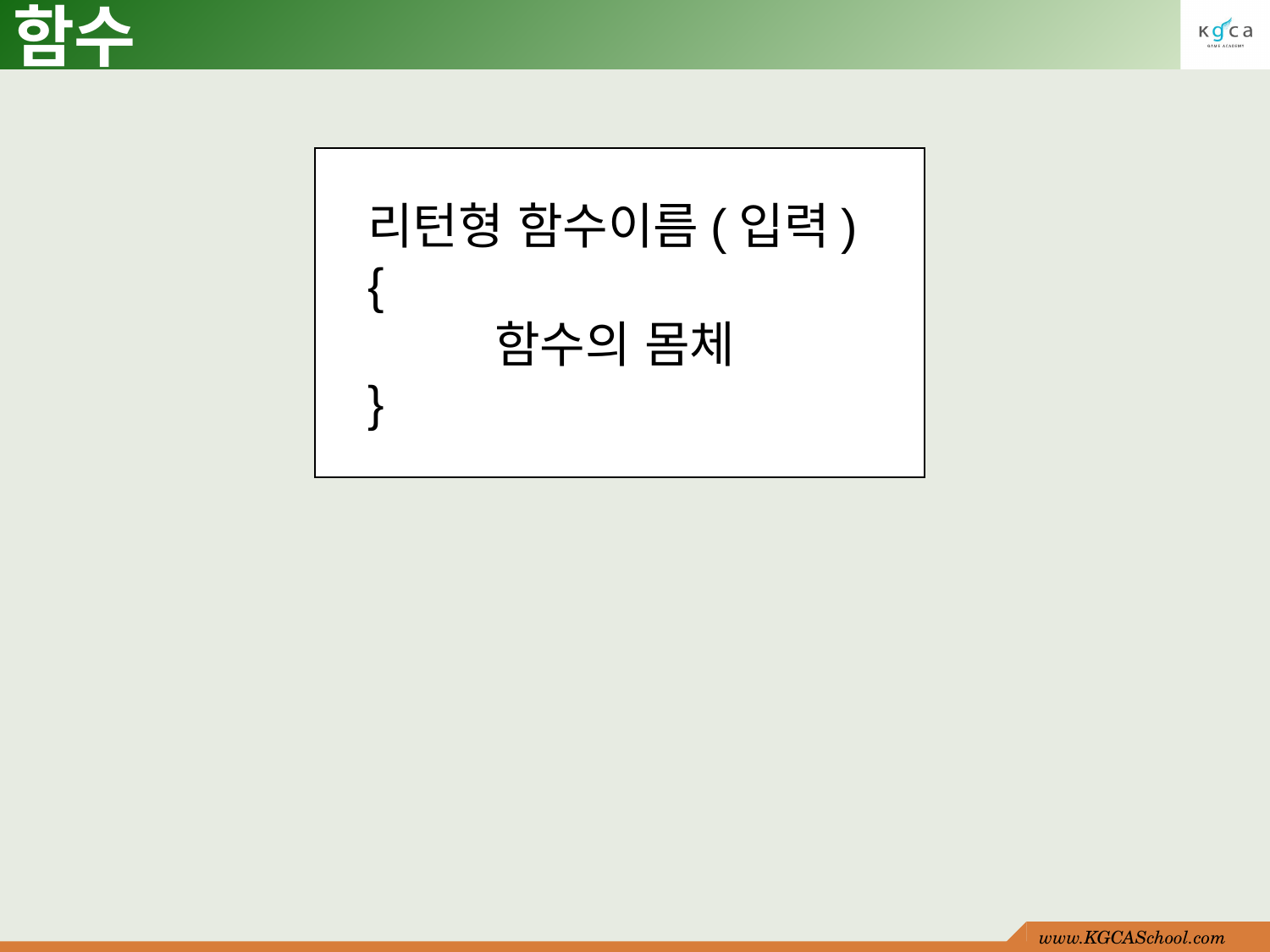

# 함수
리턴형 함수이름(입력)
{
	함수의 몸체
}